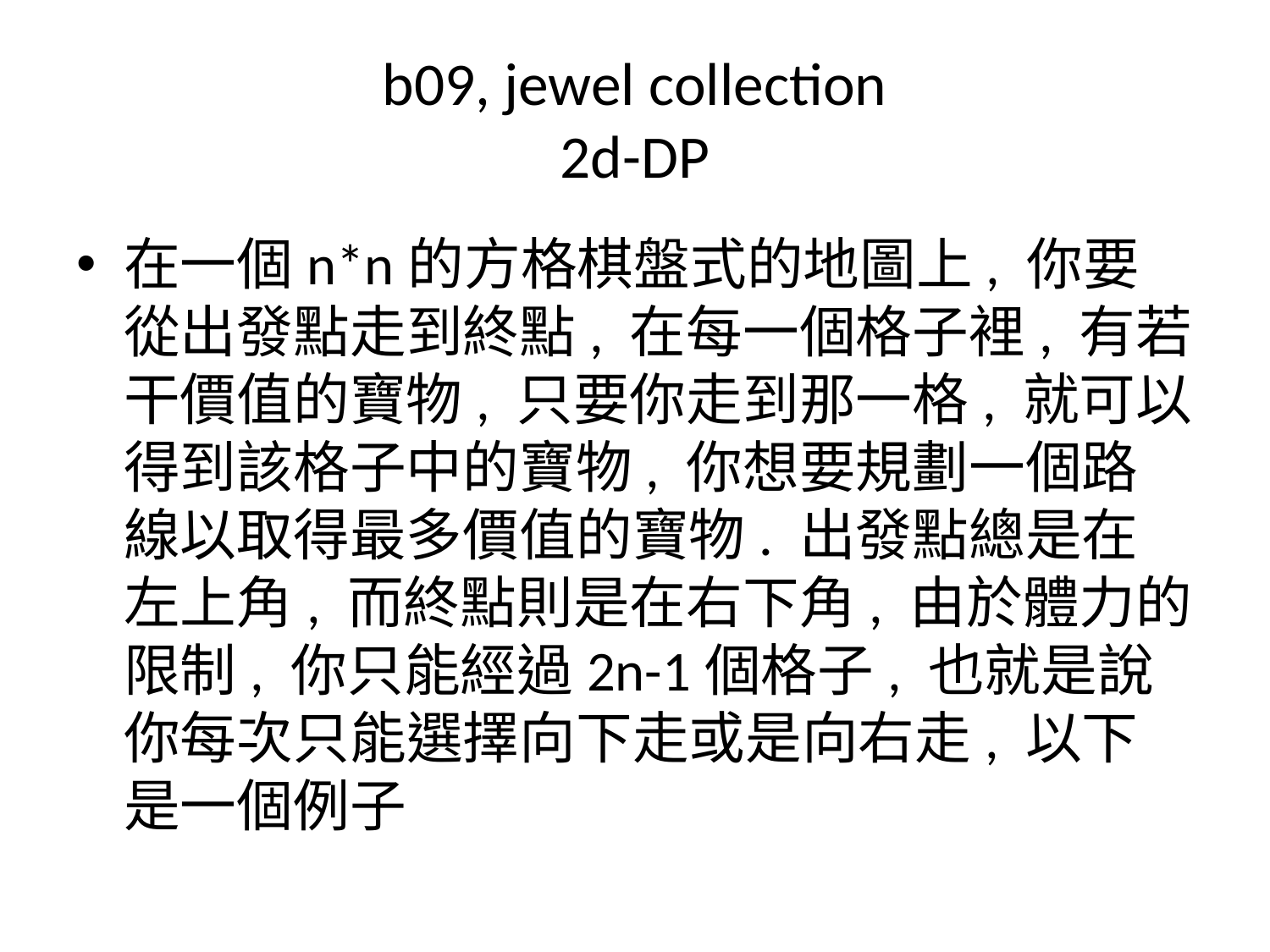

# b09, jewel collection 2d-DP
在一個n*n的方格棋盤式的地圖上, 你要從出發點走到終點, 在每一個格子裡, 有若干價值的寶物, 只要你走到那一格, 就可以得到該格子中的寶物, 你想要規劃一個路線以取得最多價值的寶物. 出發點總是在左上角, 而終點則是在右下角, 由於體力的限制, 你只能經過2n-1個格子, 也就是說你每次只能選擇向下走或是向右走, 以下是一個例子